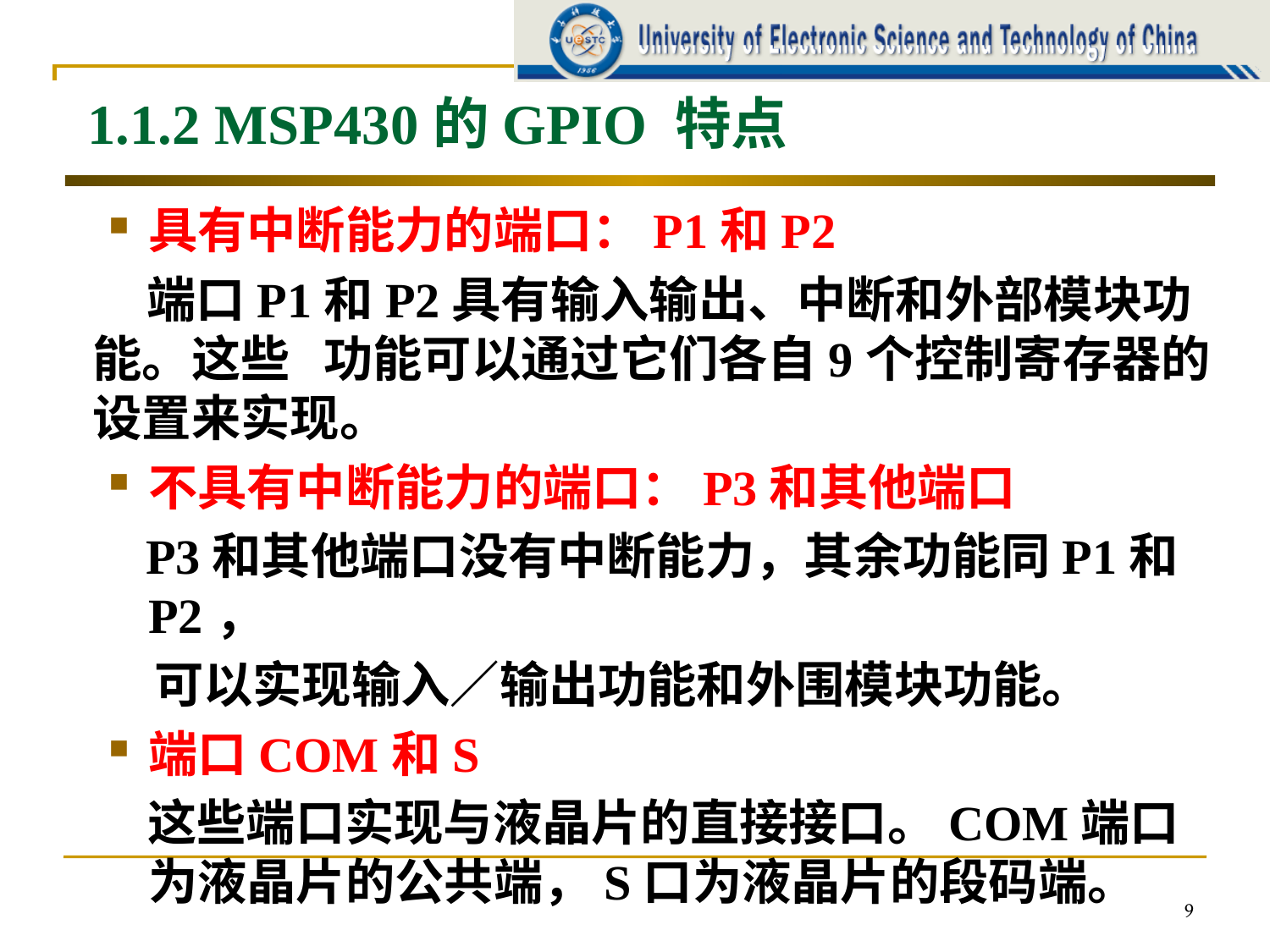

1.1.2 MSP430的GPIO 特点
具有中断能力的端口：P1和P2
        端口P1和P2具有输入输出、中断和外部模块功能。这些   功能可以通过它们各自9个控制寄存器的设置来实现。
不具有中断能力的端口：P3和其他端口
   P3和其他端口没有中断能力，其余功能同P1和P2，
   可以实现输入／输出功能和外围模块功能。
端口COM和S
   这些端口实现与液晶片的直接接口。COM端口为液晶片的公共端，S口为液晶片的段码端。

9